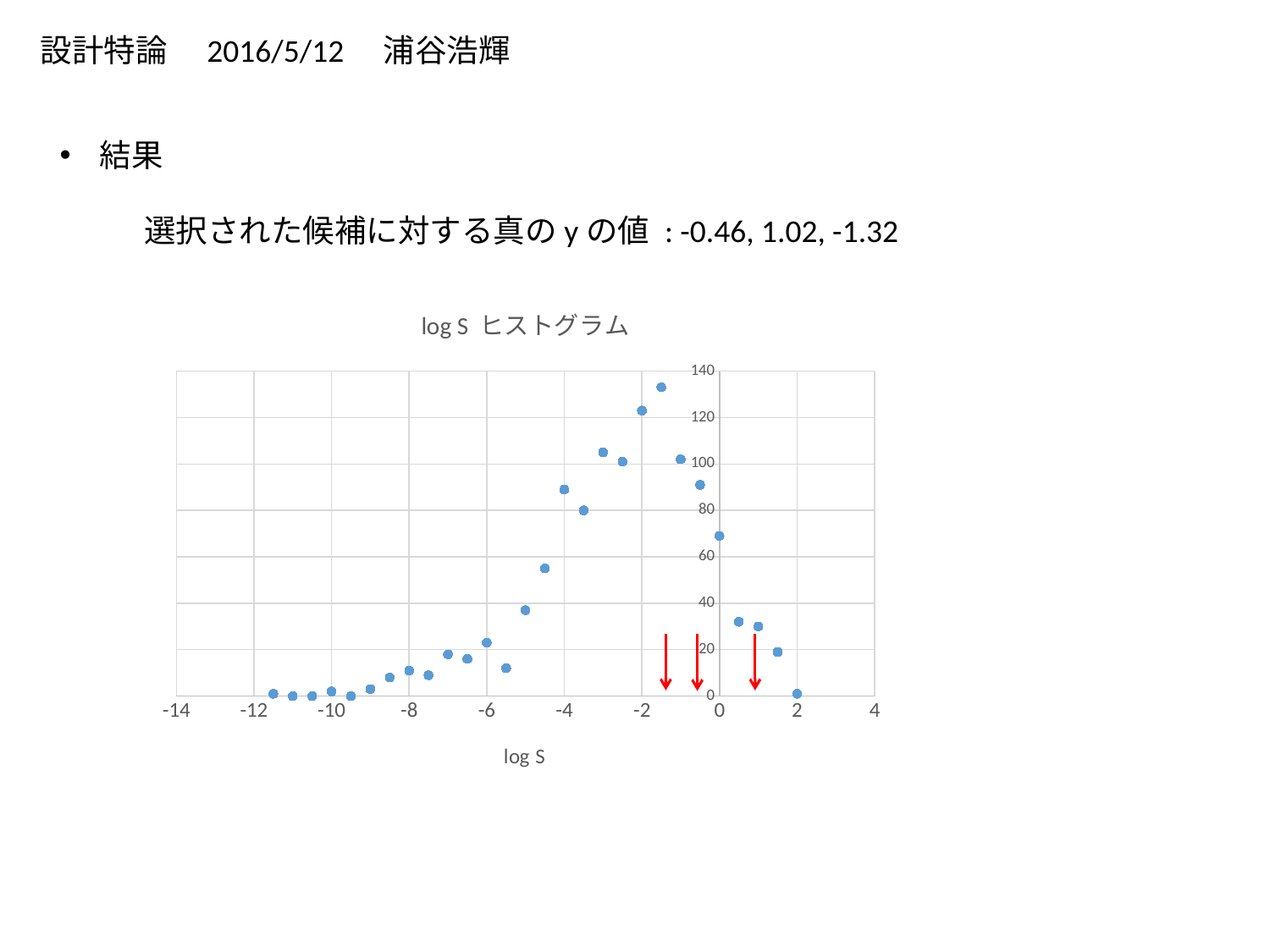

設計特論　2016/5/12　浦谷浩輝
結果
選択された候補に対する真のyの値 : -0.46, 1.02, -1.32

### Chart: log S ヒストグラム

| Category |  |
|---|---|